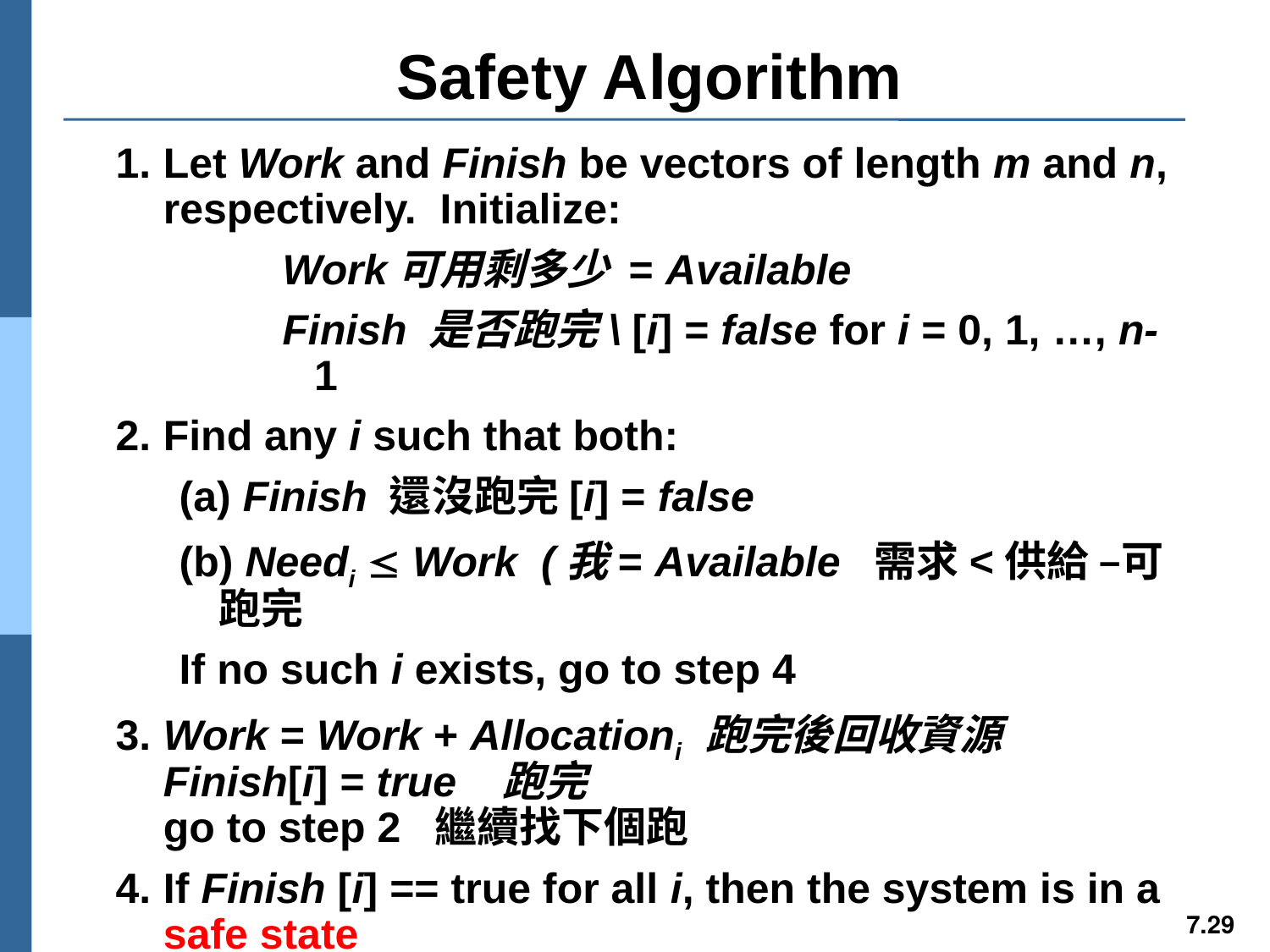

# Safety Algorithm
1.	Let Work and Finish be vectors of length m and n, respectively.  Initialize:
Work可用剩多少 = Available
Finish 是否跑完\ [i] = false for i = 0, 1, …, n- 1
2.	Find any i such that both:
(a) Finish 還沒跑完[i] = false
(b) Needi ≤ Work  (我= Available  需求<供給 –可跑完
If no such i exists, go to step 4
3.	Work = Work + Allocationi  跑完後回收資源
Finish[i] = true   跑完
go to step 2  繼續找下個跑
4.	If Finish [i] == true for all i, then the system is in a safe state